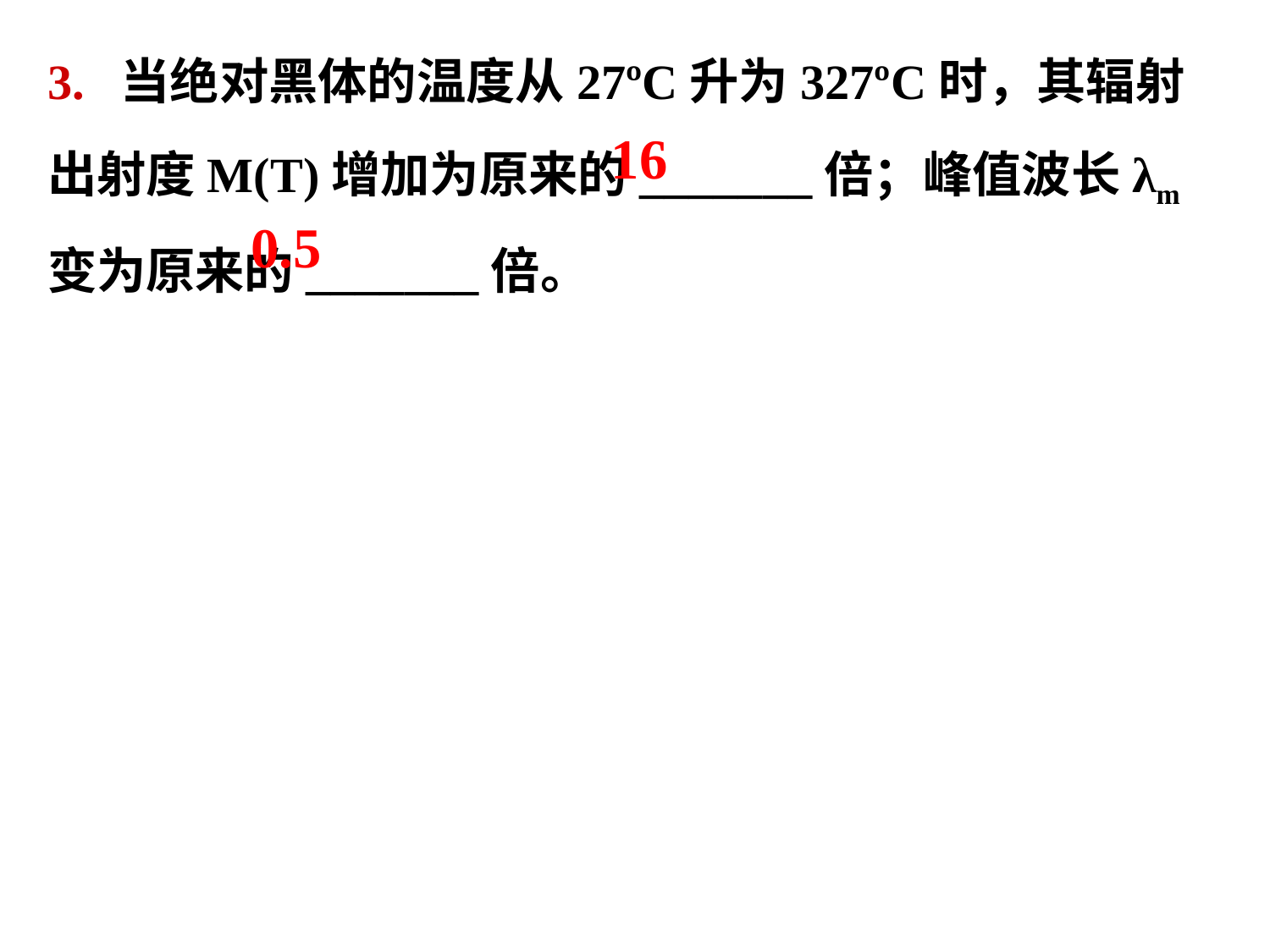

3.  当绝对黑体的温度从27ºC升为327ºC时，其辐射出射度M(T)增加为原来的_______倍；峰值波长λm变为原来的_______倍。
16
0.5